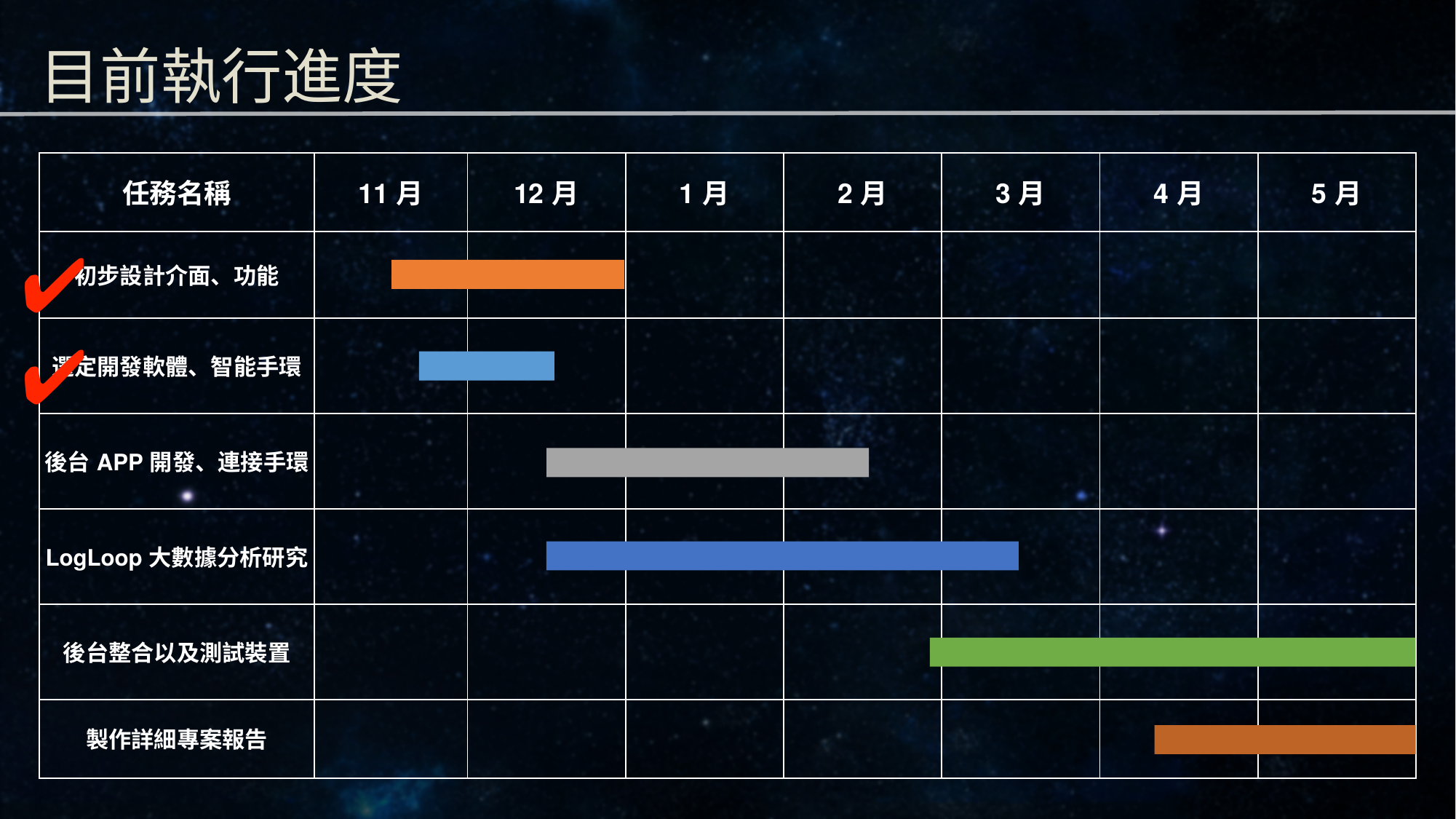

# 目前執行進度
| 任務名稱 | 11月 | 12月 | 1月 | 2月 | 3月 | 4月 | 5月 |
| --- | --- | --- | --- | --- | --- | --- | --- |
| 初步設計介面、功能 |  |  |  |  |  |  |  |
| 選定開發軟體、智能手環 |  |  |  |  |  |  |  |
| 後台APP開發、連接手環 |  |  |  |  |  |  |  |
| LogLoop大數據分析研究 |  |  |  |  |  |  |  |
| 後台整合以及測試裝置 |  |  |  |  |  |  |  |
| 製作詳細專案報告 |  |  |  |  |  |  |  |
✔

✔